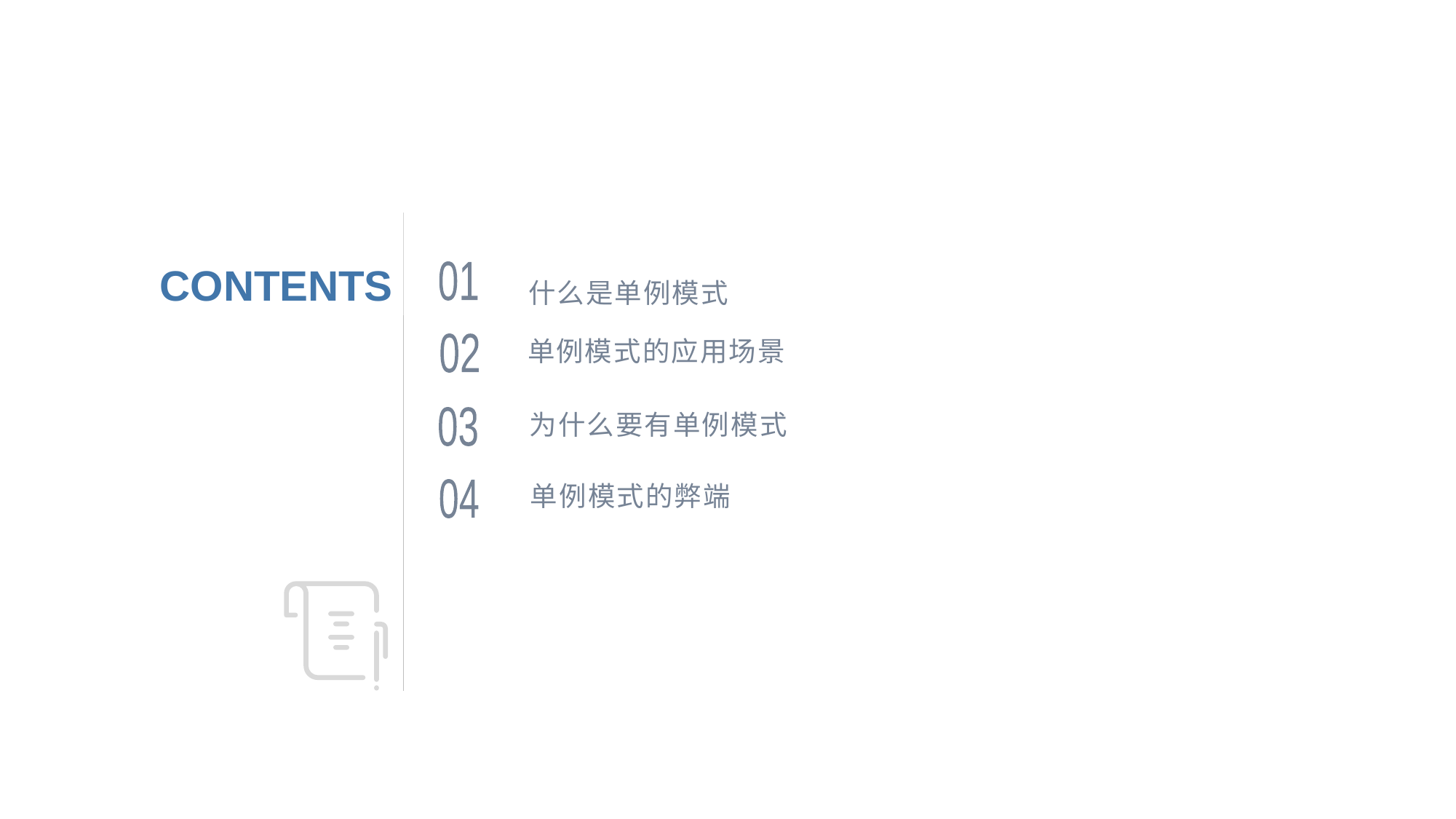

CONTENTS

什么是单例模式
01
单例模式的应用场景
02
为什么要有单例模式
03
单例模式的弊端
04